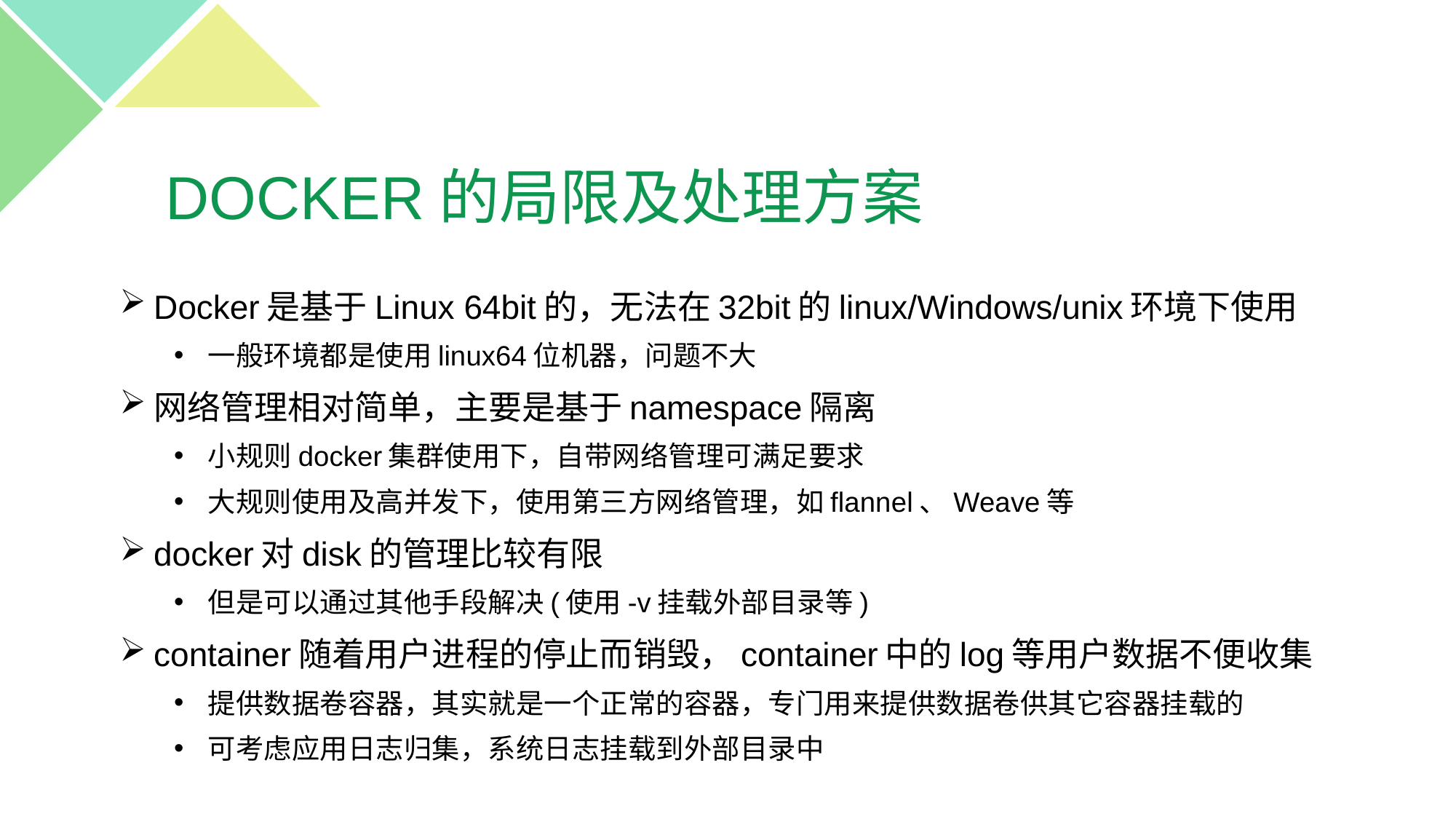

# DOCKER的局限及处理方案
Docker是基于Linux 64bit的，无法在32bit的linux/Windows/unix环境下使用
一般环境都是使用linux64位机器，问题不大
网络管理相对简单，主要是基于namespace隔离
小规则docker集群使用下，自带网络管理可满足要求
大规则使用及高并发下，使用第三方网络管理，如flannel、Weave等
docker对disk的管理比较有限
但是可以通过其他手段解决(使用-v挂载外部目录等)
container随着用户进程的停止而销毁，container中的log等用户数据不便收集
提供数据卷容器，其实就是一个正常的容器，专门用来提供数据卷供其它容器挂载的
可考虑应用日志归集，系统日志挂载到外部目录中